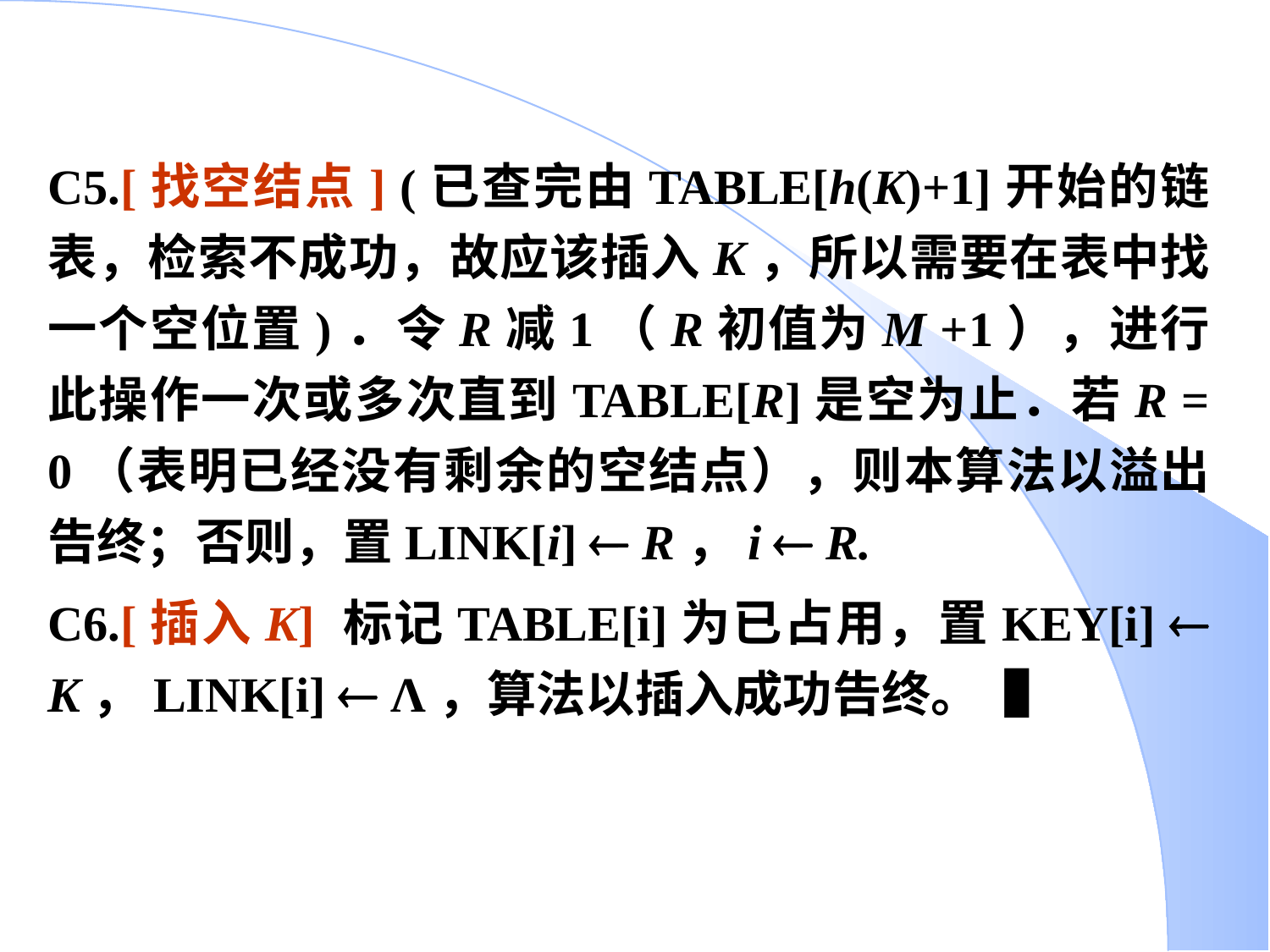

C5.[找空结点] (已查完由TABLE[h(K)+1]开始的链表，检索不成功，故应该插入K，所以需要在表中找一个空位置)．令R减1（R初值为M +1），进行此操作一次或多次直到TABLE[R]是空为止．若R = 0（表明已经没有剩余的空结点），则本算法以溢出告终；否则，置LINK[i] ← R，i ← R.
C6.[插入K] 标记TABLE[i]为已占用，置KEY[i] ← K，LINK[i] ← Λ，算法以插入成功告终。▐